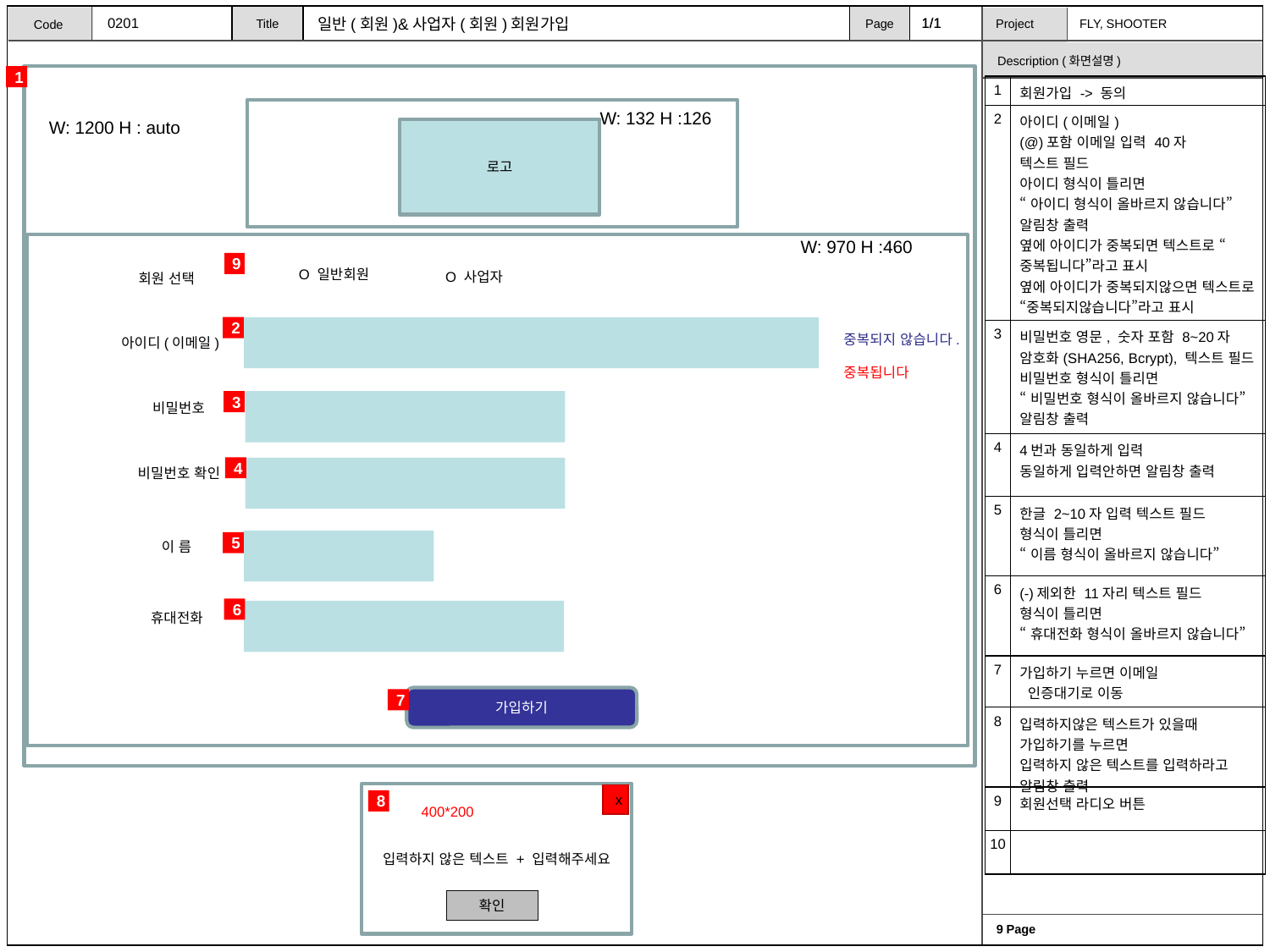

1/1
0201
1/1
일반(회원)&사업자(회원)회원가입

1

| 1 | 회원가입 -> 동의 |
| --- | --- |
| 2 | 아이디(이메일) (@)포함 이메일 입력 40자 텍스트 필드 아이디 형식이 틀리면 “아이디 형식이 올바르지 않습니다” 알림창 출력 옆에 아이디가 중복되면 텍스트로 “중복됩니다”라고 표시 옆에 아이디가 중복되지않으면 텍스트로 “중복되지않습니다”라고 표시 |
| 3 | 비밀번호 영문, 숫자 포함 8~20자 암호화(SHA256, Bcrypt), 텍스트 필드 비밀번호 형식이 틀리면 “비밀번호 형식이 올바르지 않습니다” 알림창 출력 |
| 4 | 4번과 동일하게 입력 동일하게 입력안하면 알림창 출력 |
| 5 | 한글 2~10자 입력 텍스트 필드 형식이 틀리면 “이름 형식이 올바르지 않습니다” |
| 6 | (-)제외한 11자리 텍스트 필드 형식이 틀리면 “휴대전화 형식이 올바르지 않습니다” |
| 7 | 가입하기 누르면 이메일 인증대기로 이동 |
| 8 | 입력하지않은 텍스트가 있을때 가입하기를 누르면 입력하지 않은 텍스트를 입력하라고 알림창 출력 |
| 9 | 회원선택 라디오 버튼 |
| 10 |  |

W: 132 H :126
W: 1200 H : auto
로고
W: 970 H :460

9
   O 일반회원
 O 사업자
   회원 선택
2

중복되지 않습니다.
아이디(이메일)
중복됩니다
3

비밀번호
4

비밀번호 확인

이 름
5
6

휴대전화
가입하기
7
입력하지 않은 텍스트 + 입력해주세요
x
8
400*200
확인